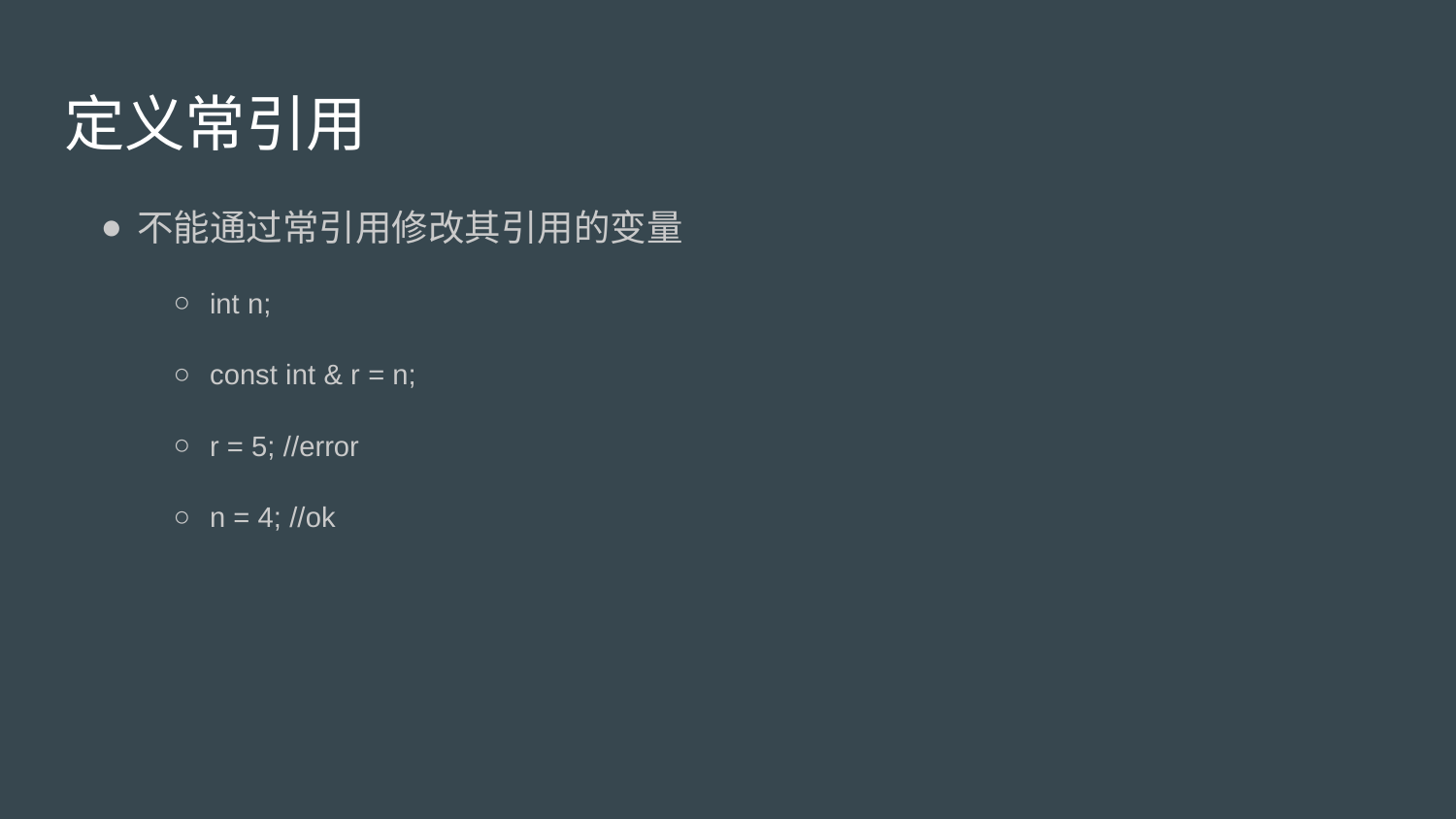

# 定义常引用
不能通过常引用修改其引用的变量
int n;
const int & r = n;
r = 5; //error
n = 4; //ok